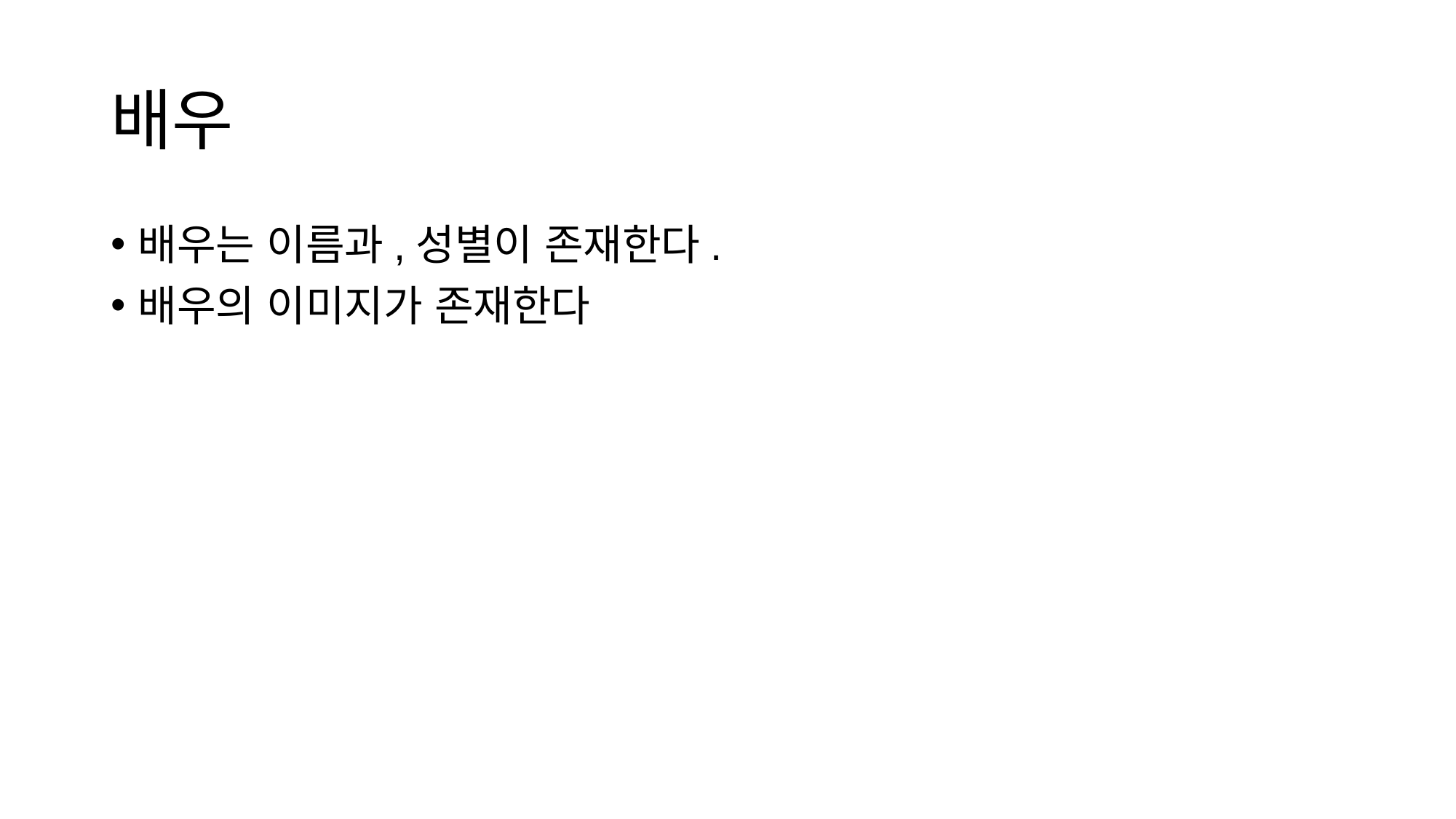

# 배우
배우는 이름과,성별이 존재한다.
배우의 이미지가 존재한다